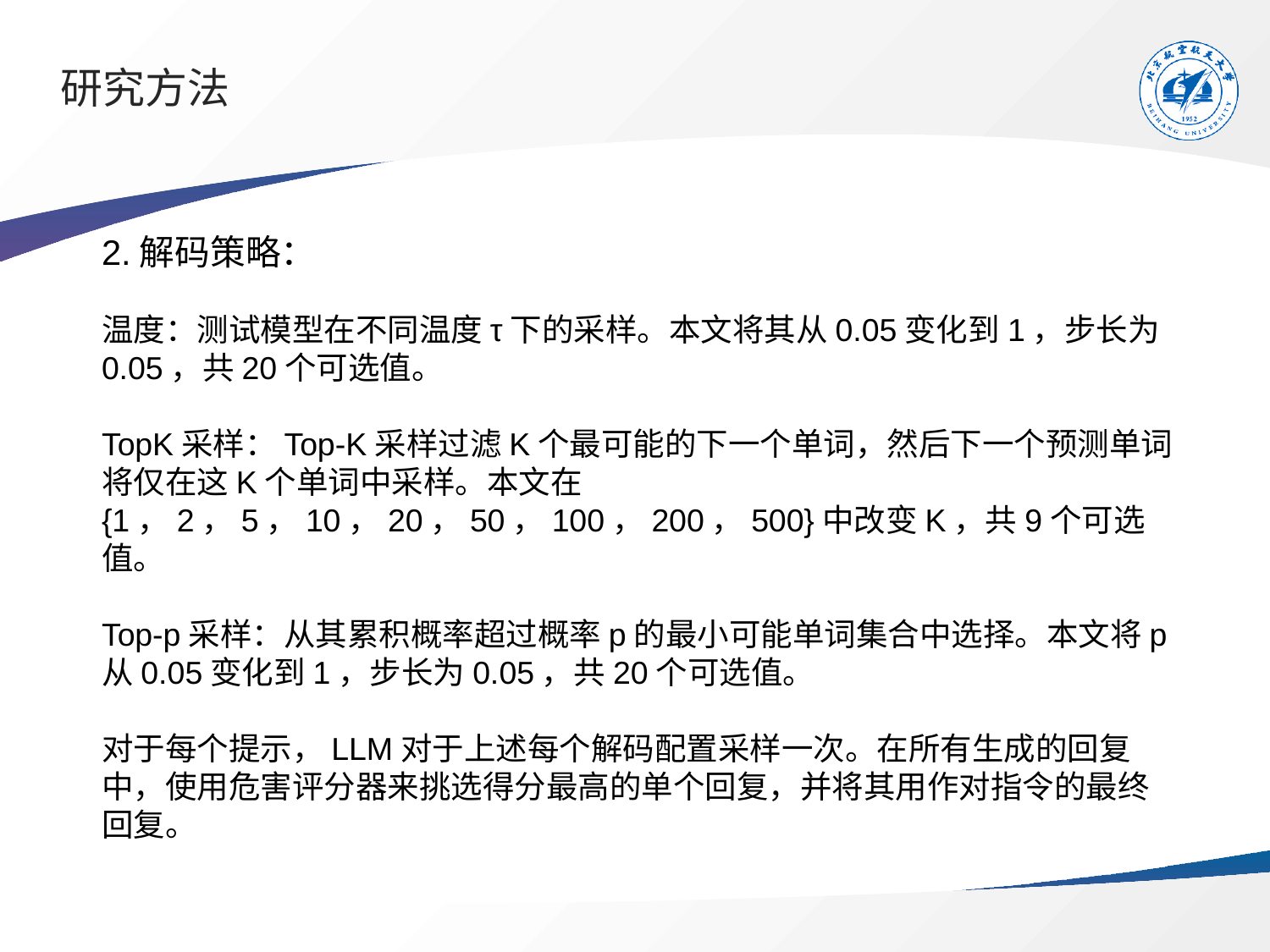

# 研究方法
2.解码策略：

温度：测试模型在不同温度τ下的采样。本文将其从0.05变化到1，步长为0.05，共20个可选值。

TopK采样：Top-K采样过滤K个最可能的下一个单词，然后下一个预测单词将仅在这K个单词中采样。本文在{1，2，5，10，20，50，100，200，500}中改变K，共9个可选值。

Top-p采样：从其累积概率超过概率p的最小可能单词集合中选择。本文将p从0.05变化到1，步长为0.05，共20个可选值。

对于每个提示，LLM对于上述每个解码配置采样一次。在所有生成的回复中，使用危害评分器来挑选得分最高的单个回复，并将其用作对指令的最终回复。